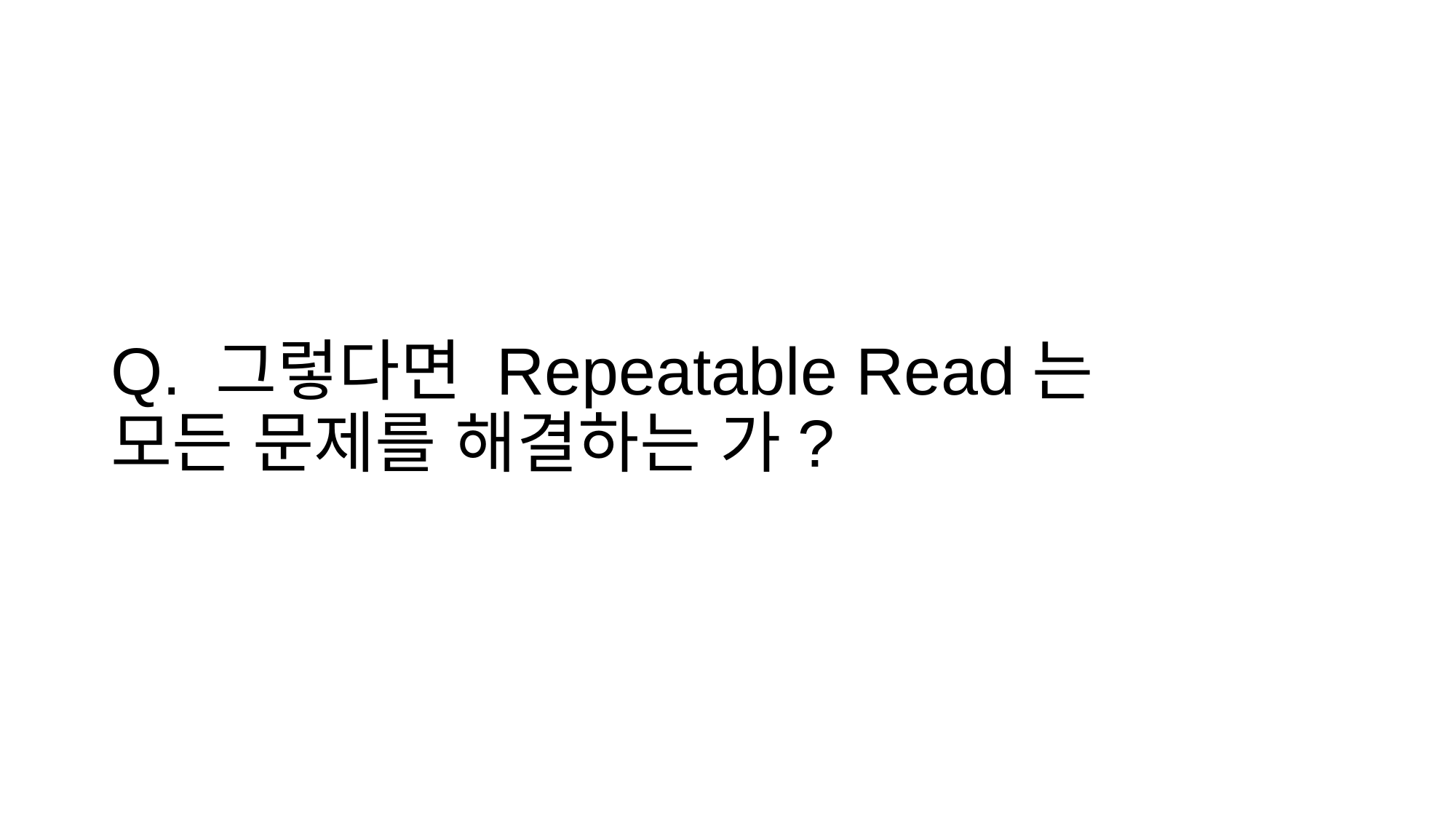

# Q. 그렇다면 Repeatable Read는 모든 문제를 해결하는 가?